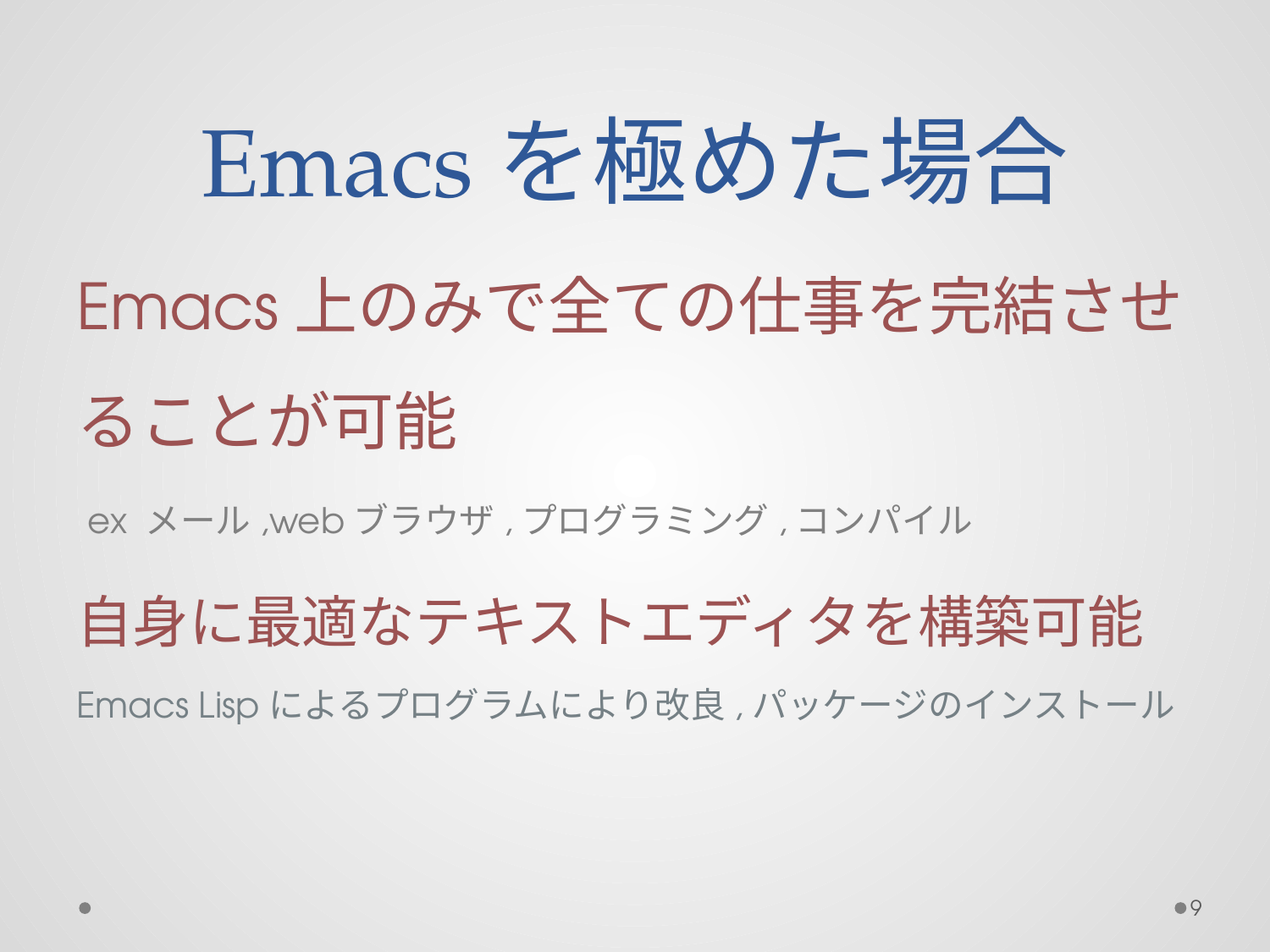

# Emacsを極めた場合
Emacs上のみで全ての仕事を完結させることが可能
 ex メール,webブラウザ,プログラミング,コンパイル
自身に最適なテキストエディタを構築可能
Emacs Lispによるプログラムにより改良,パッケージのインストール
9